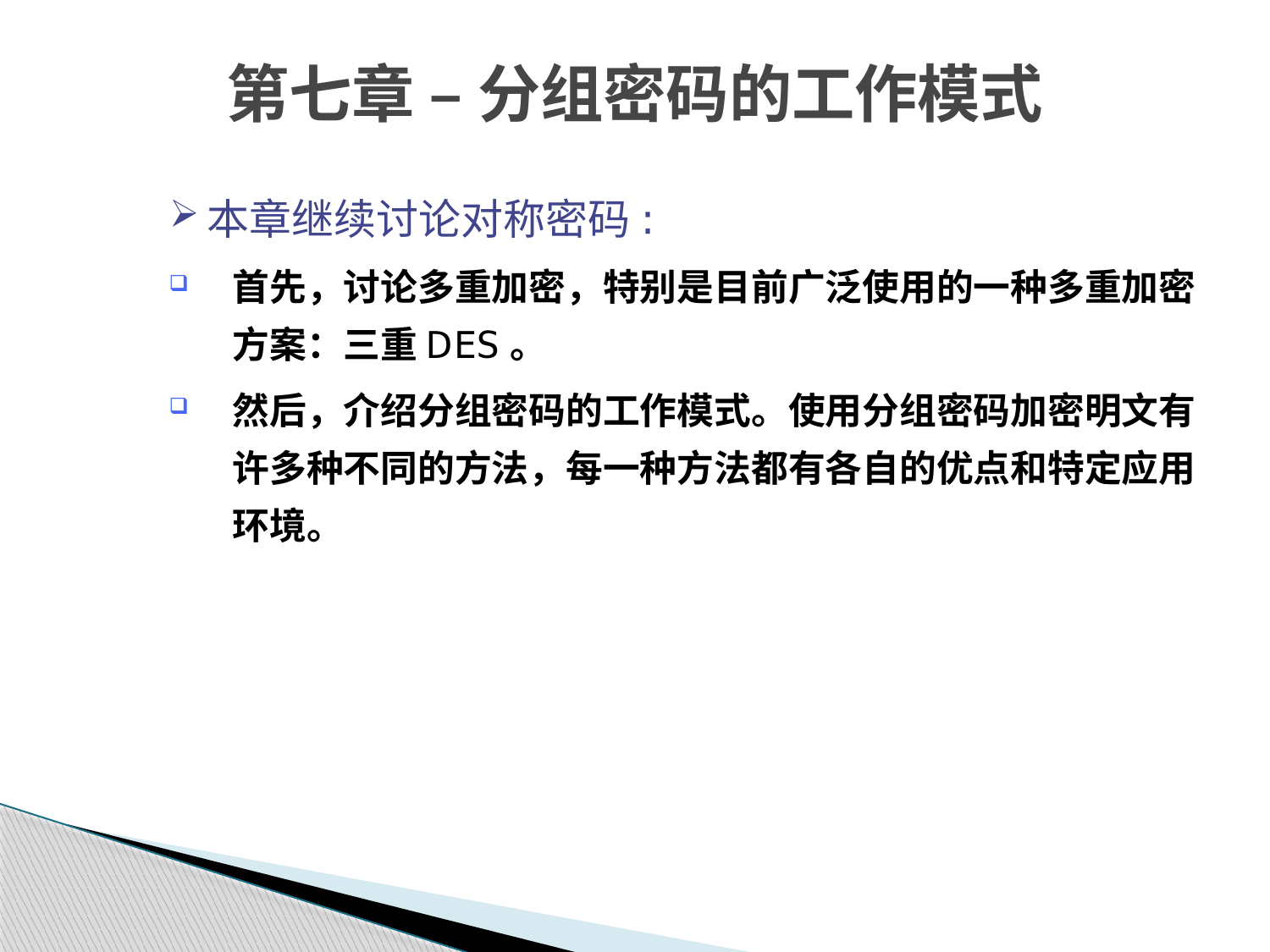

# 第七章 – 分组密码的工作模式
本章继续讨论对称密码:
首先，讨论多重加密，特别是目前广泛使用的一种多重加密方案：三重DES。
然后，介绍分组密码的工作模式。使用分组密码加密明文有许多种不同的方法，每一种方法都有各自的优点和特定应用环境。